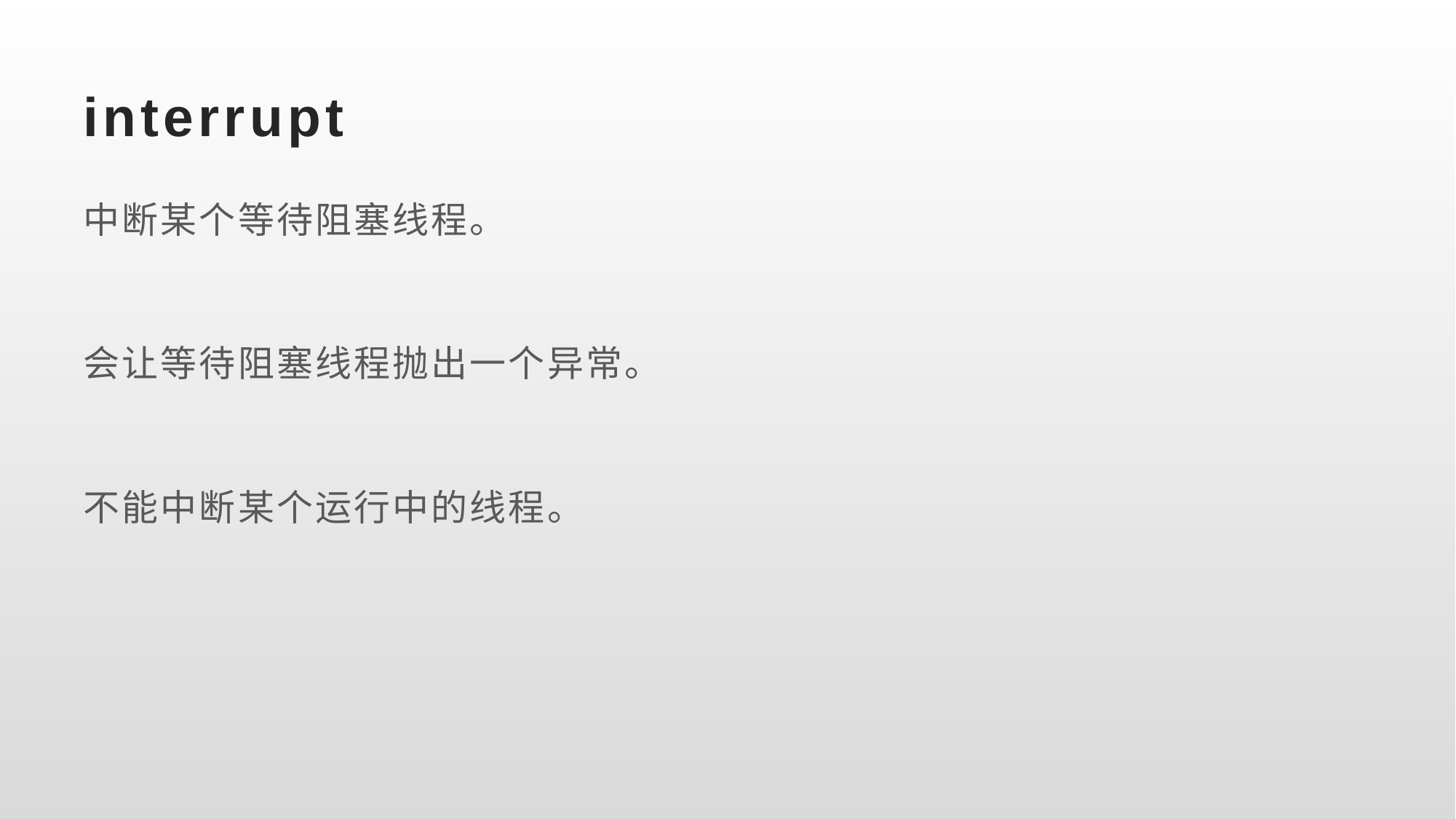

# interrupt
中断某个等待阻塞线程。

会让等待阻塞线程抛出一个异常。

不能中断某个运行中的线程。